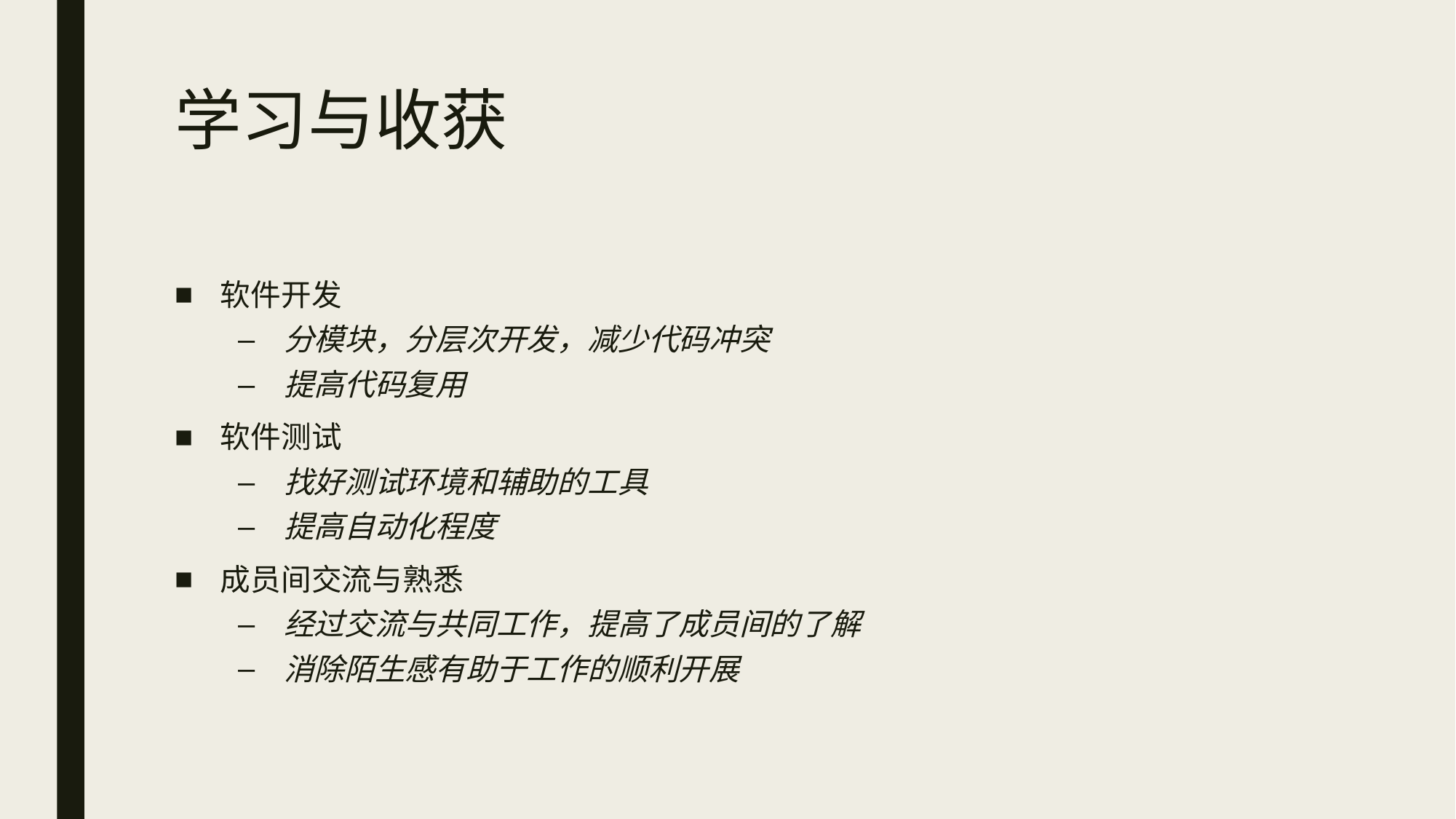

# 学习与收获
软件开发
分模块，分层次开发，减少代码冲突
提高代码复用
软件测试
找好测试环境和辅助的工具
提高自动化程度
成员间交流与熟悉
经过交流与共同工作，提高了成员间的了解
消除陌生感有助于工作的顺利开展